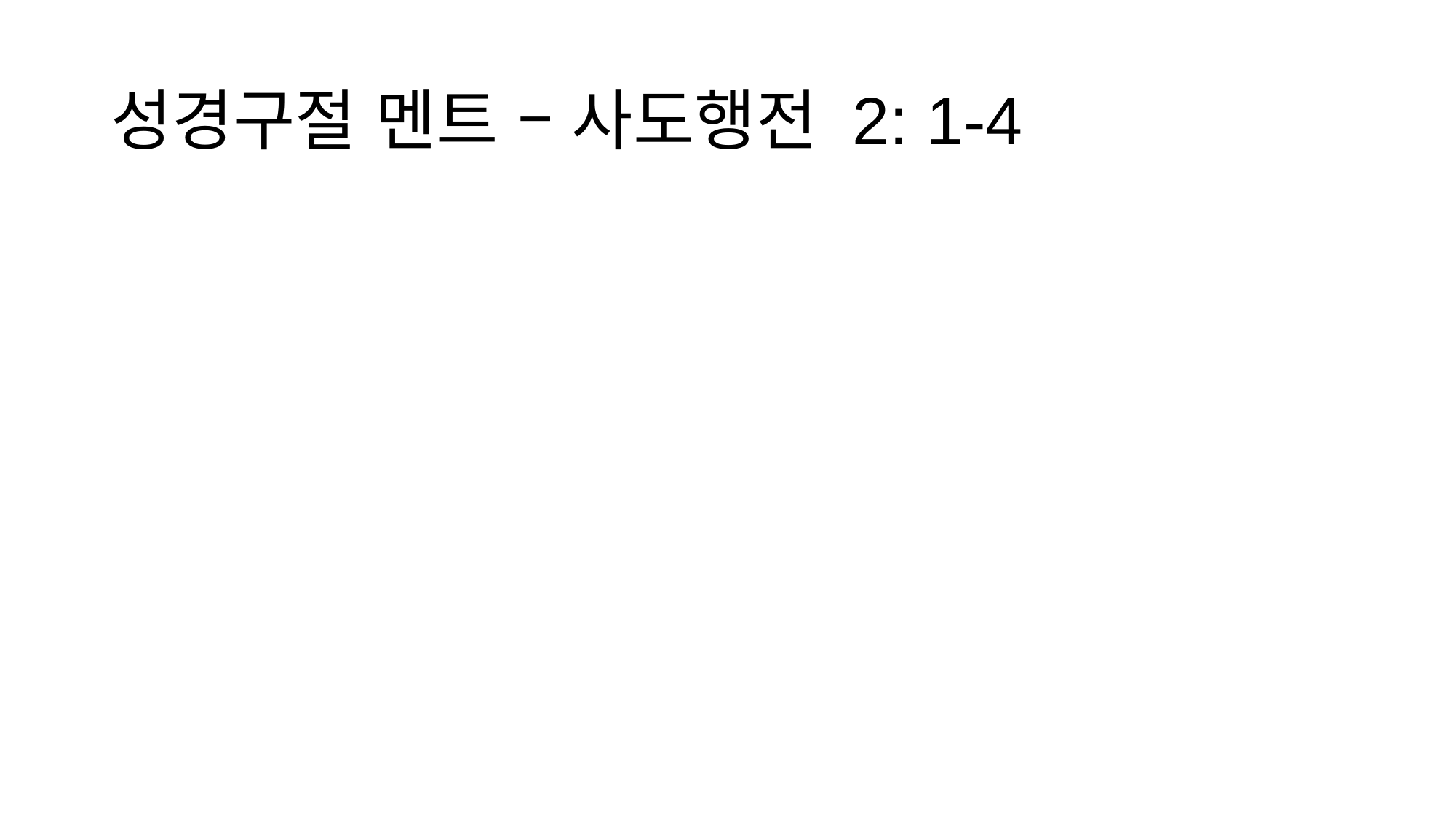

# 성경구절 멘트 – 사도행전 2: 1-4